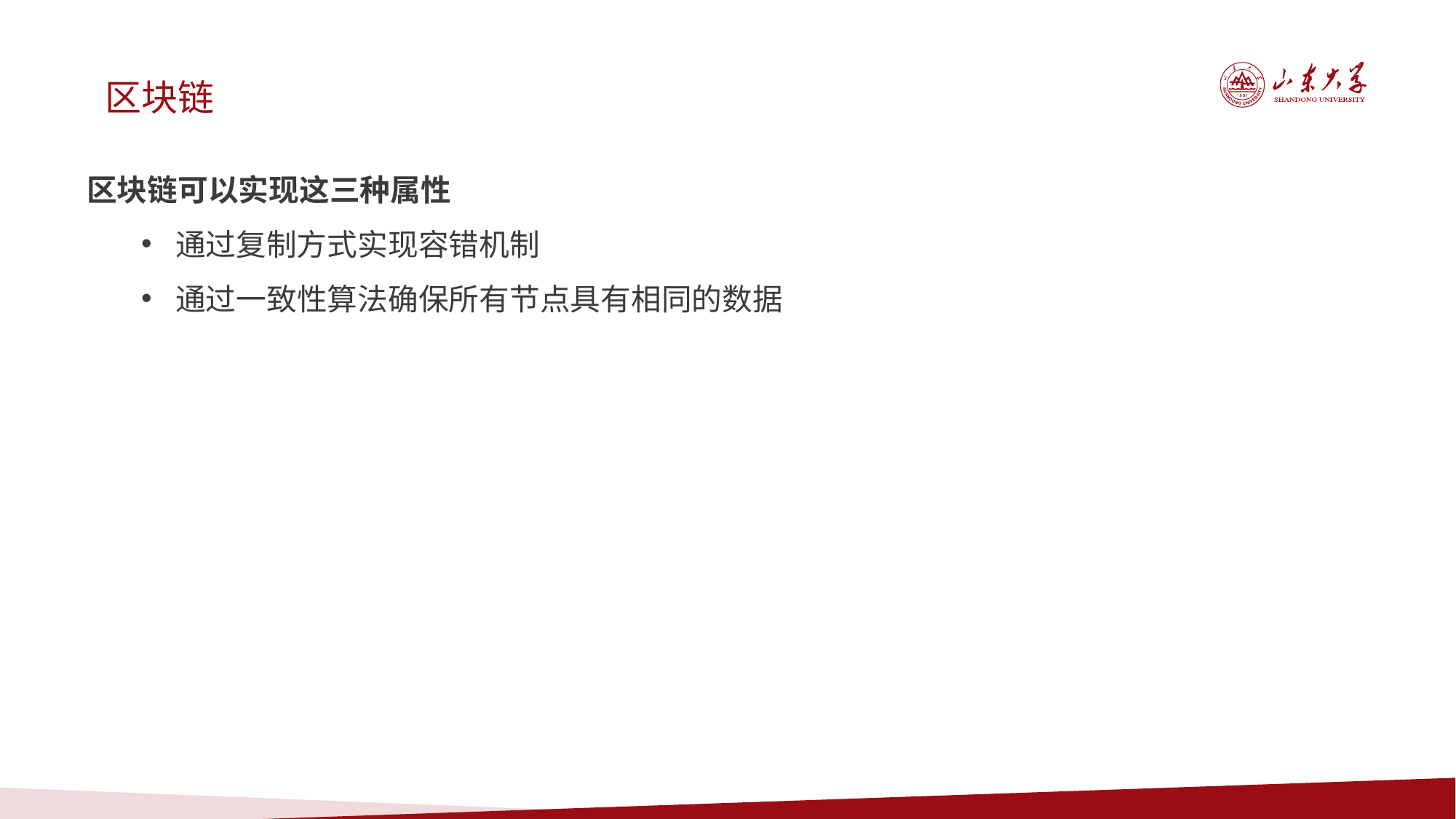

区块链
区块链可以实现这三种属性
通过复制方式实现容错机制
通过一致性算法确保所有节点具有相同的数据